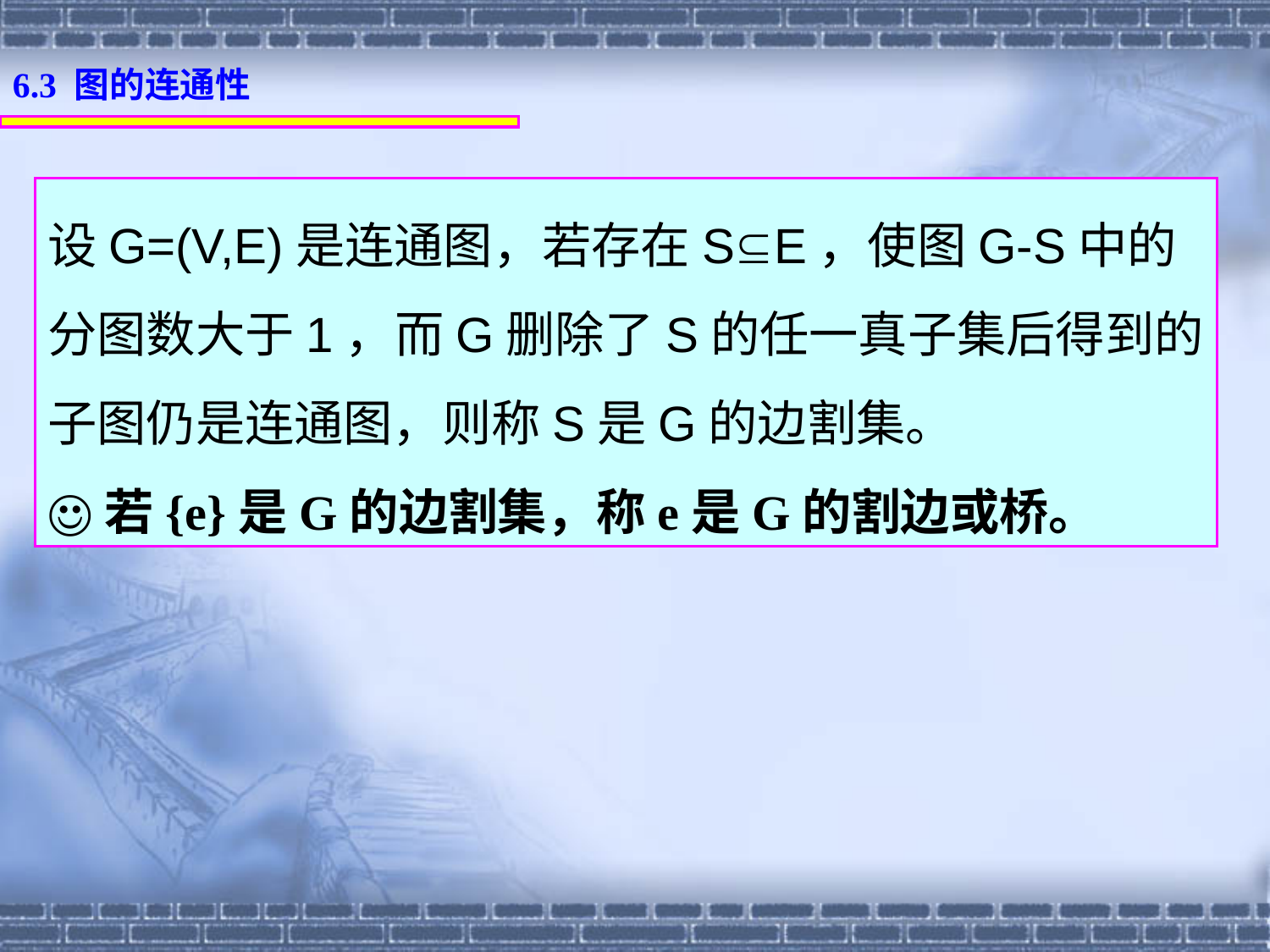

6.3 图的连通性

设G=(V,E)是连通图，若存在S⊆E，使图G-S中的分图数大于1，而G删除了S的任一真子集后得到的子图仍是连通图，则称S是G的边割集。
☺若{e}是G的边割集，称e是G的割边或桥。